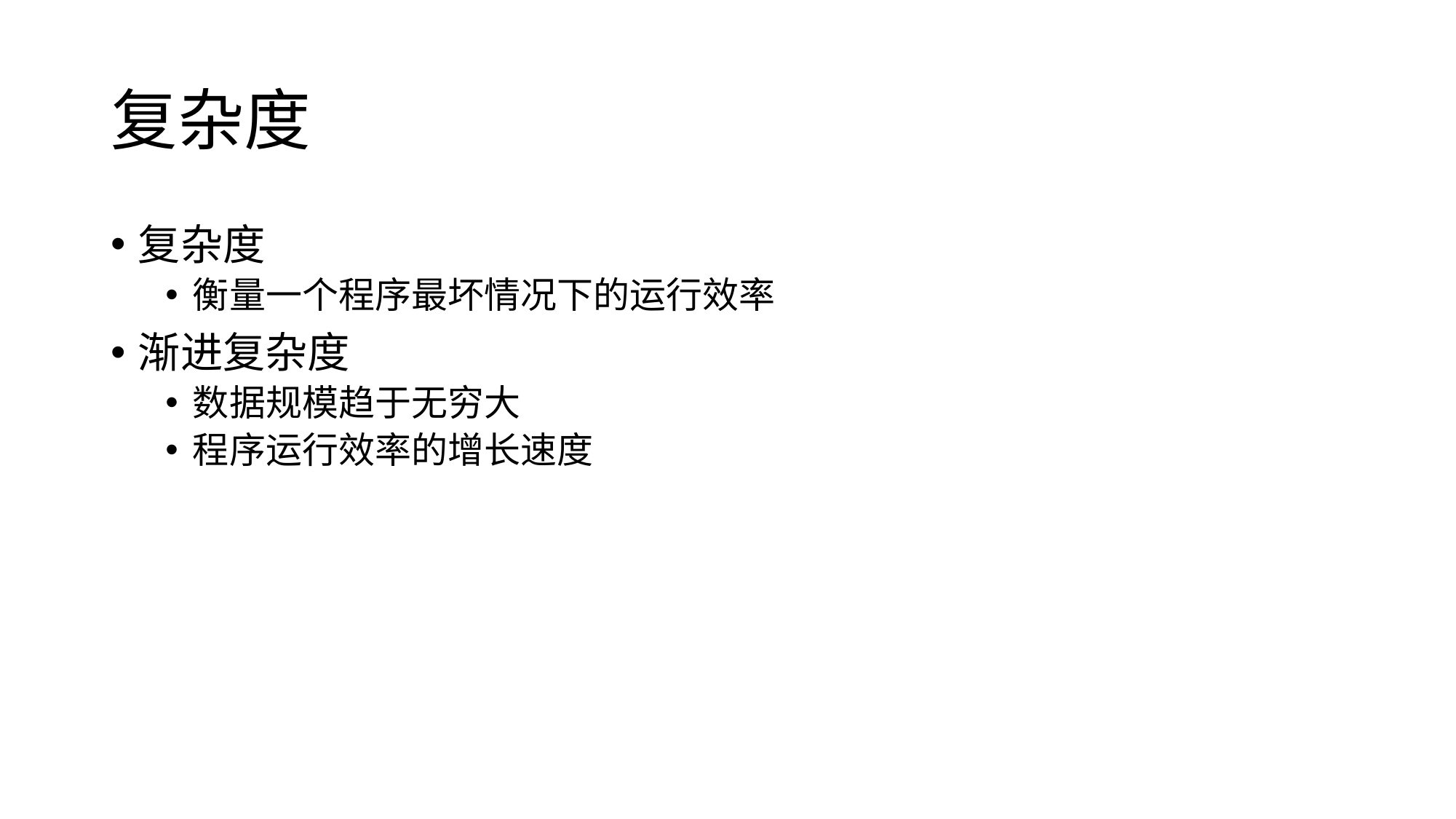

# 复杂度
复杂度
衡量一个程序最坏情况下的运行效率
渐进复杂度
数据规模趋于无穷大
程序运行效率的增长速度